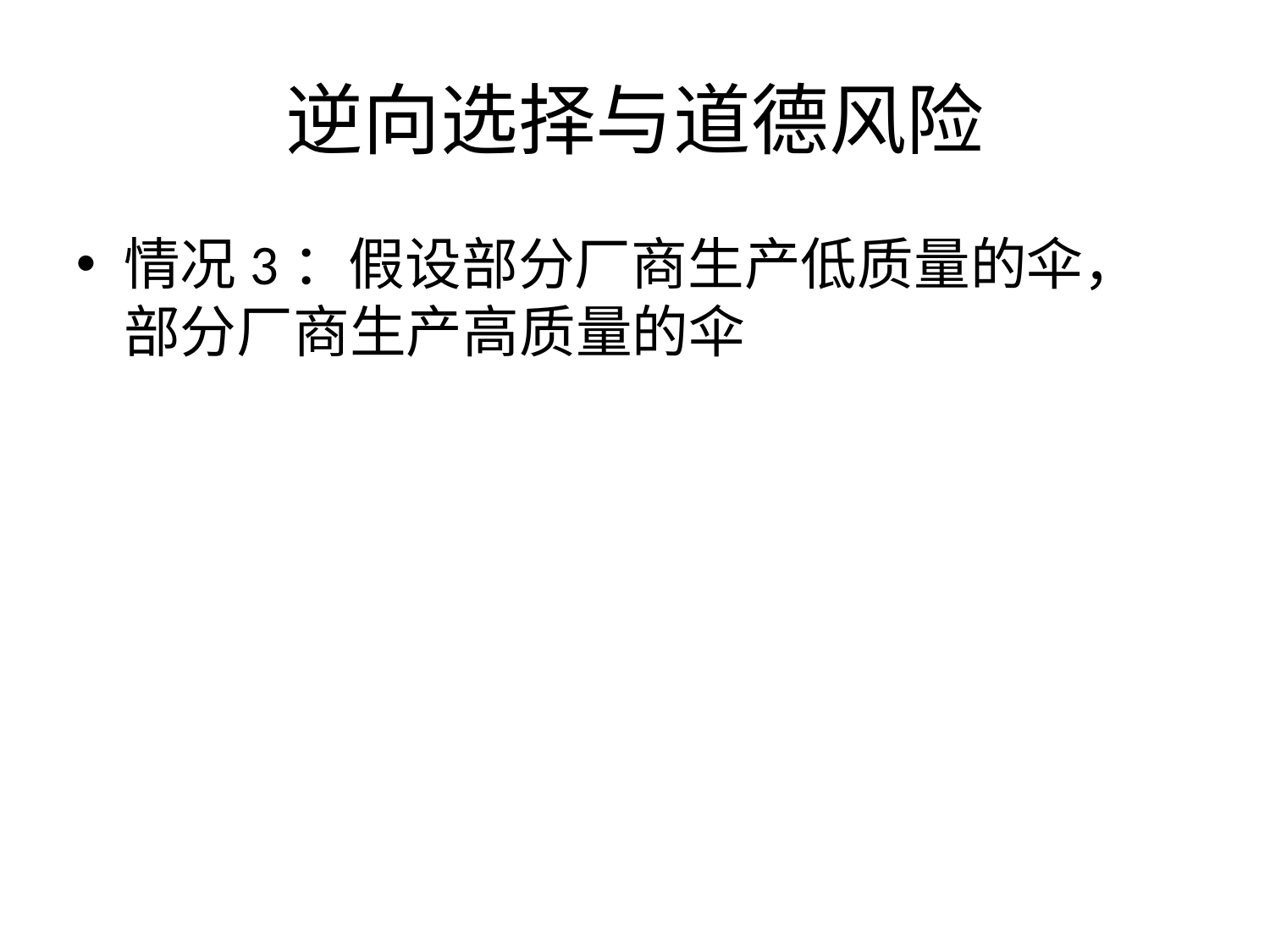

逆向选择与道德风险
情况3：假设部分厂商生产低质量的伞，部分厂商生产高质量的伞